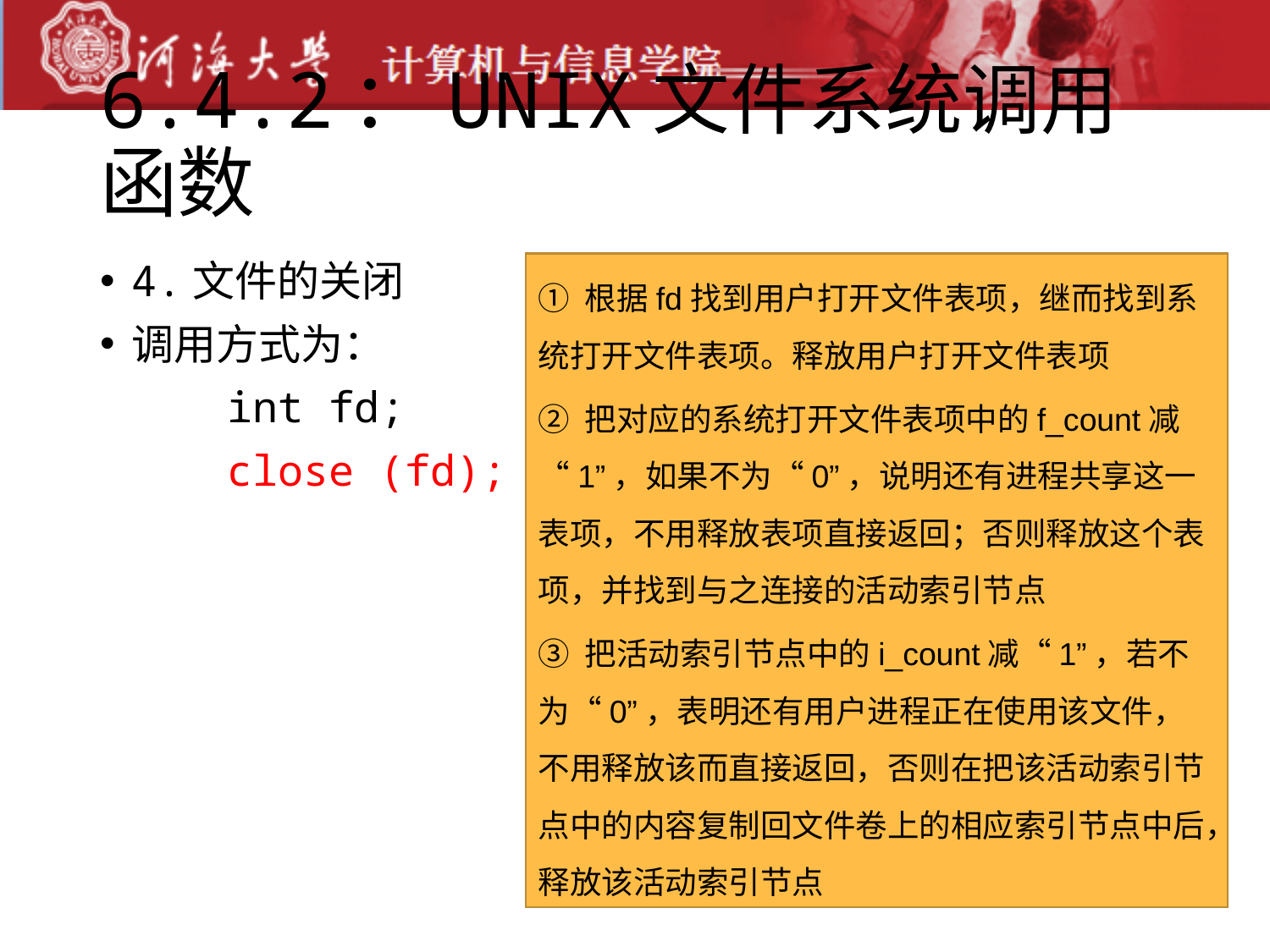

# 6.4.2：UNIX文件系统调用函数
4.文件的关闭
调用方式为：
     int fd;
     close (fd);

① 根据fd找到用户打开文件表项，继而找到系统打开文件表项。释放用户打开文件表项
② 把对应的系统打开文件表项中的f_count减“1”，如果不为“0”，说明还有进程共享这一表项，不用释放表项直接返回；否则释放这个表项，并找到与之连接的活动索引节点
③ 把活动索引节点中的i_count减“1”，若不为“0”，表明还有用户进程正在使用该文件，不用释放该而直接返回，否则在把该活动索引节点中的内容复制回文件卷上的相应索引节点中后，释放该活动索引节点